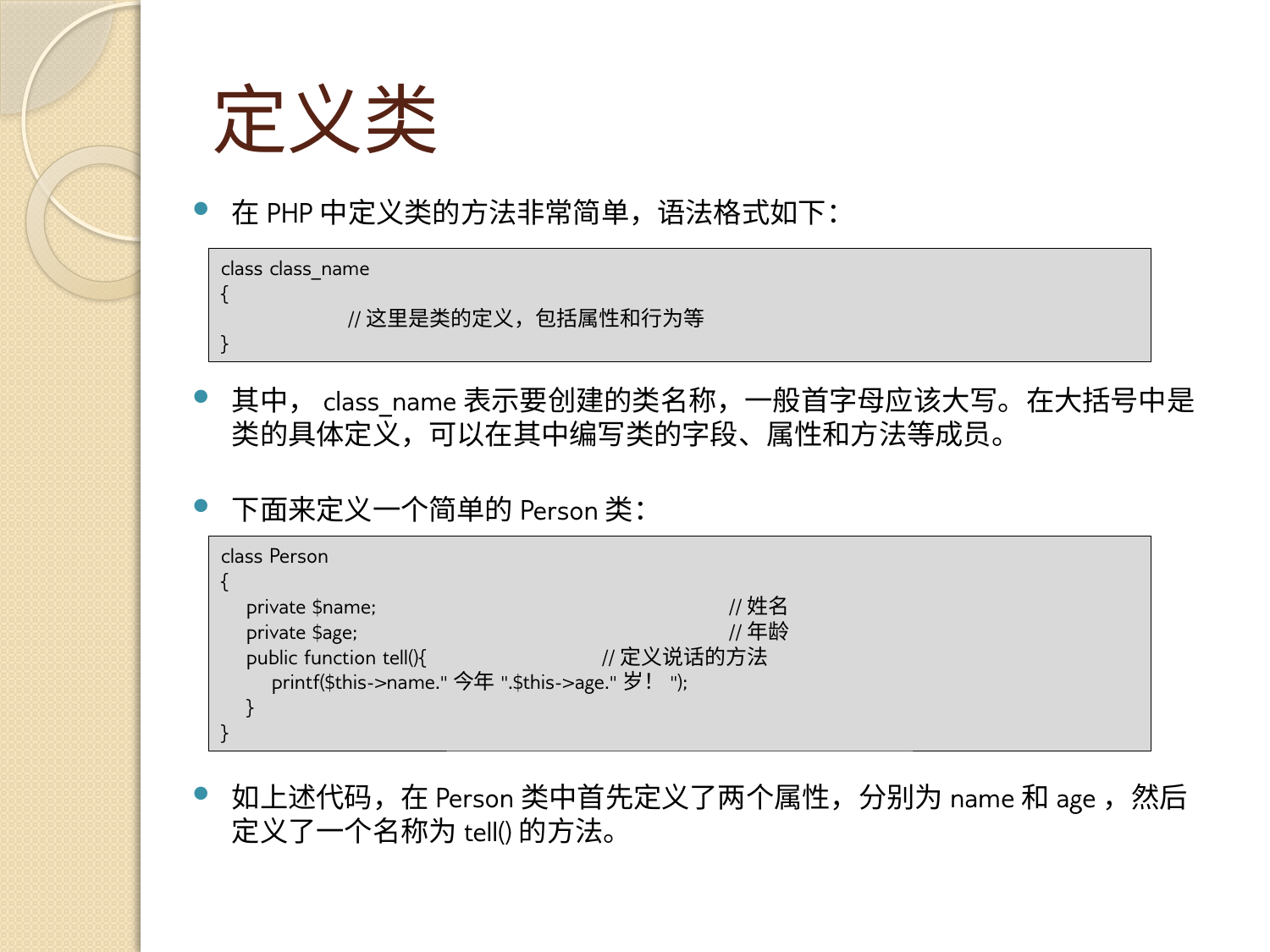

# 定义类
在PHP中定义类的方法非常简单，语法格式如下：
class class_name
{
	//这里是类的定义，包括属性和行为等
}
其中，class_name表示要创建的类名称，一般首字母应该大写。在大括号中是类的具体定义，可以在其中编写类的字段、属性和方法等成员。
下面来定义一个简单的Person类：
class Person
{
    private $name;			//姓名
    private $age;			//年龄
    public function tell(){		//定义说话的方法
        printf($this->name."今年".$this->age."岁！");
    }
}
如上述代码，在Person类中首先定义了两个属性，分别为name和age，然后定义了一个名称为tell()的方法。